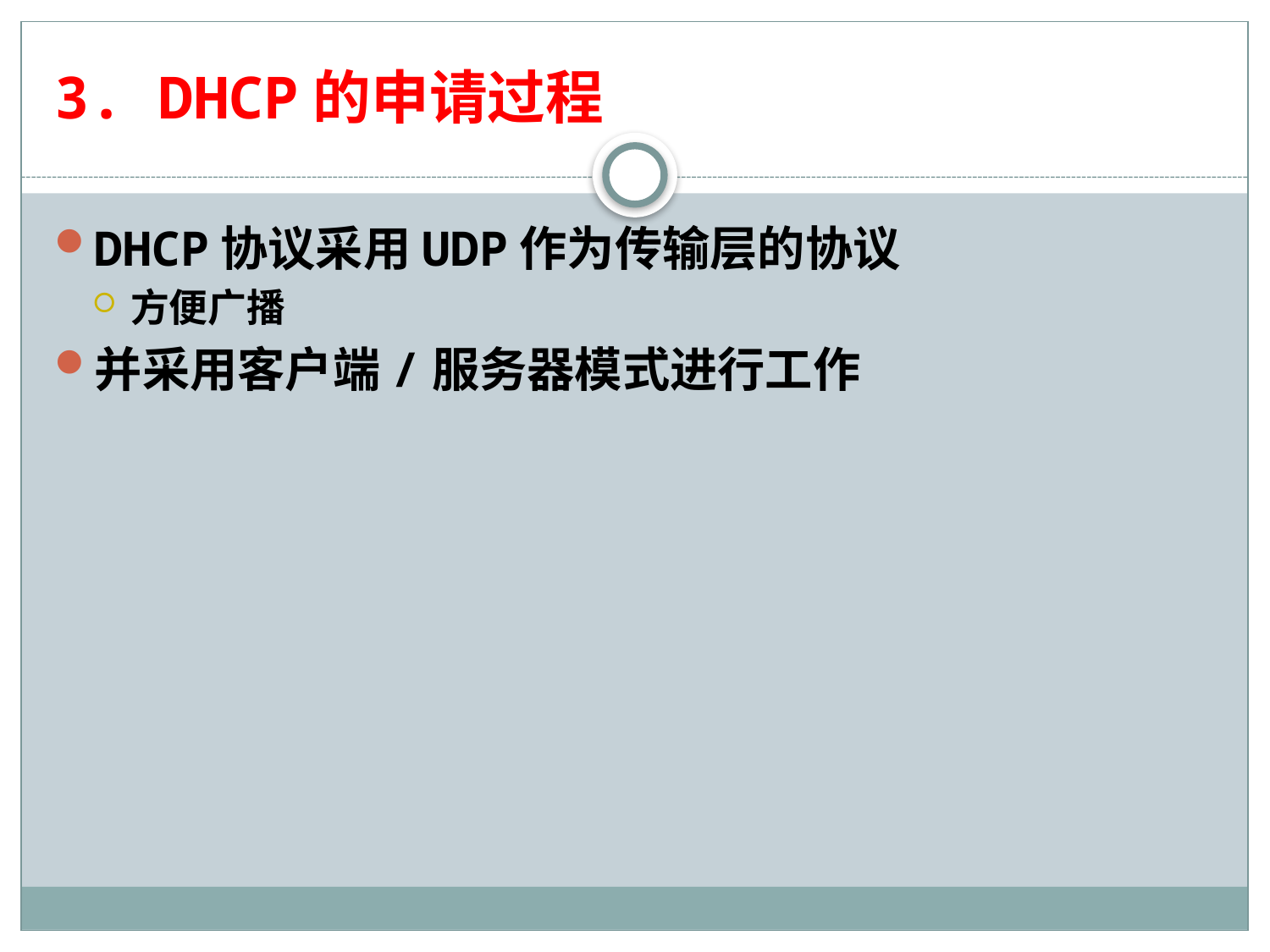

# 3. DHCP的申请过程
DHCP协议采用UDP作为传输层的协议
方便广播
并采用客户端/服务器模式进行工作